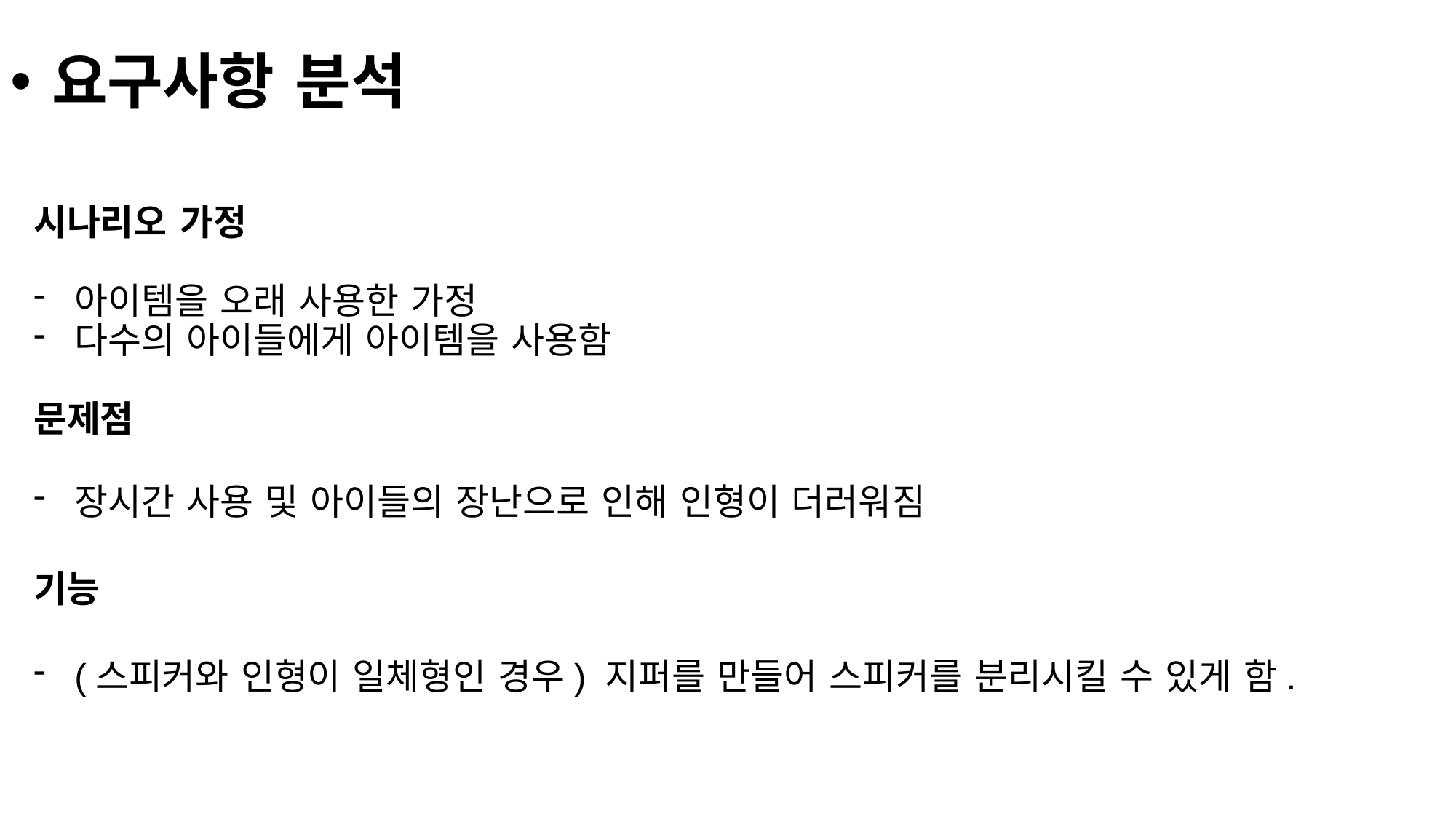

요구사항 분석
시나리오 가정

아이템을 오래 사용한 가정
다수의 아이들에게 아이템을 사용함

문제점

장시간 사용 및 아이들의 장난으로 인해 인형이 더러워짐

기능

(스피커와 인형이 일체형인 경우) 지퍼를 만들어 스피커를 분리시킬 수 있게 함.